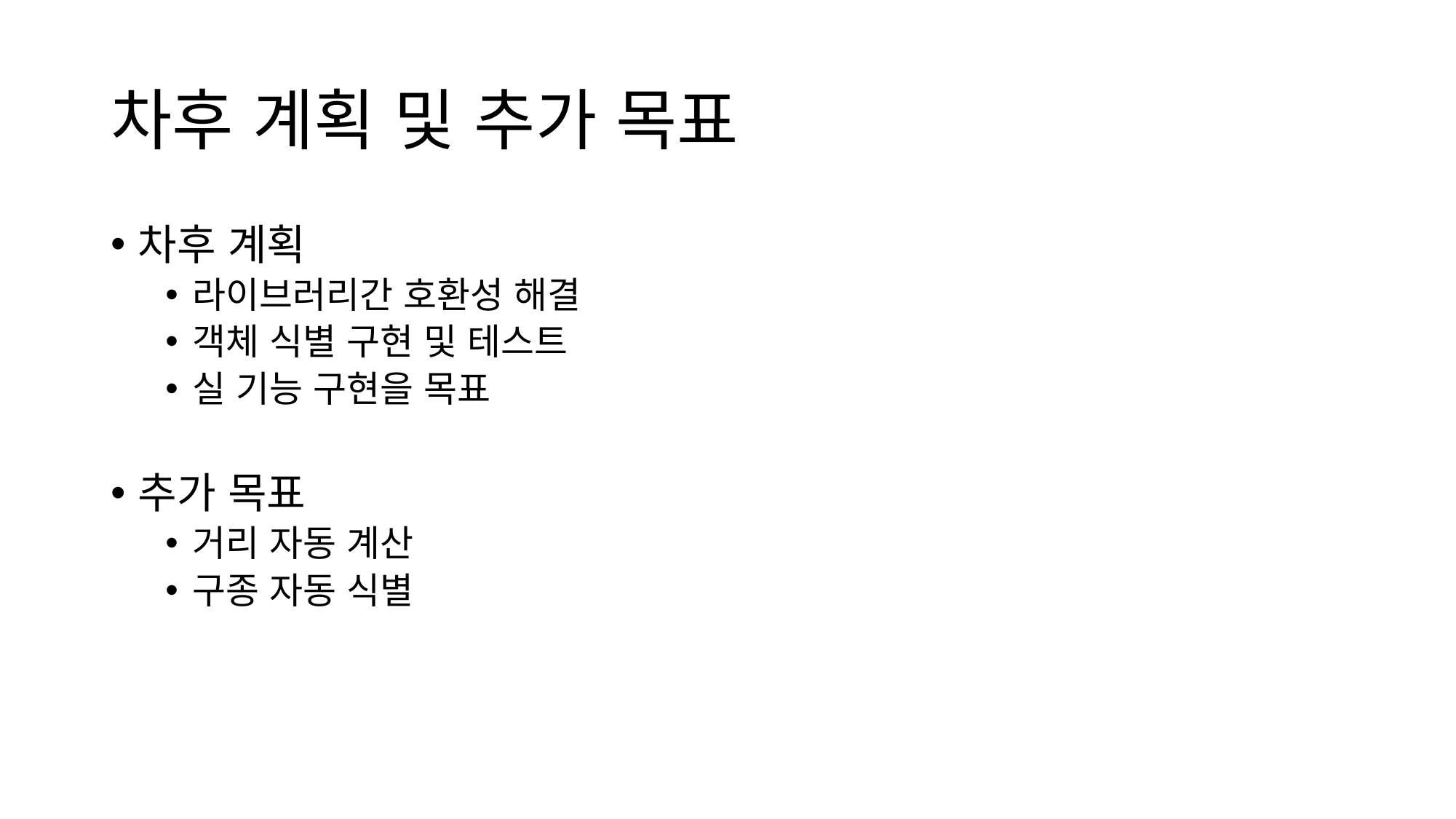

# 차후 계획 및 추가 목표
차후 계획
라이브러리간 호환성 해결
객체 식별 구현 및 테스트
실 기능 구현을 목표

추가 목표
거리 자동 계산
구종 자동 식별